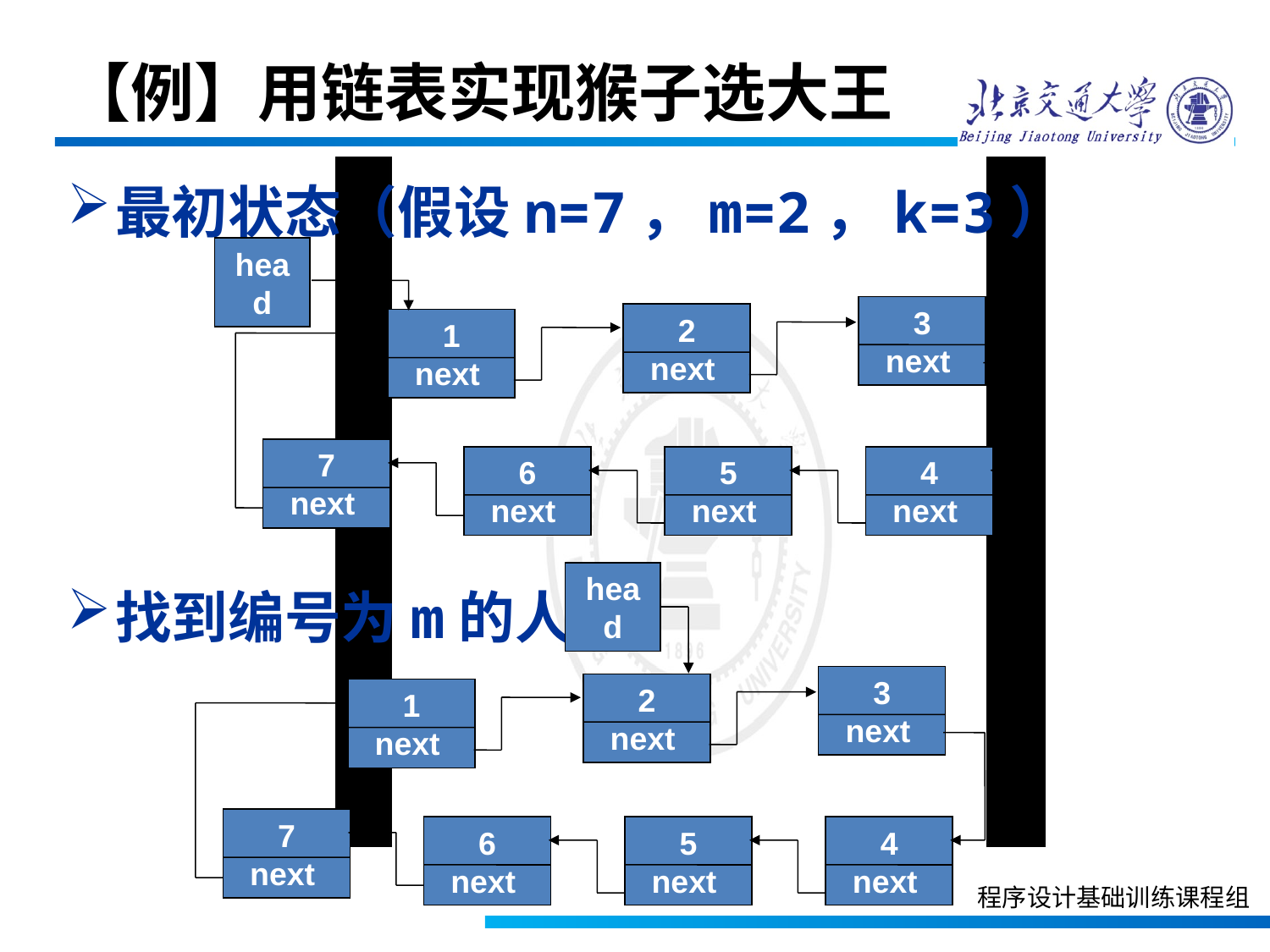

【例】用链表实现猴子选大王
最初状态（假设n=7，m=2，k=3）

找到编号为m的人
head

3
next
2
next
1
next

7
next
6
next
5
next
4
next

head

3
next
2
next
1
next

7
next
6
next
5
next
4
next

程序设计基础训练课程组